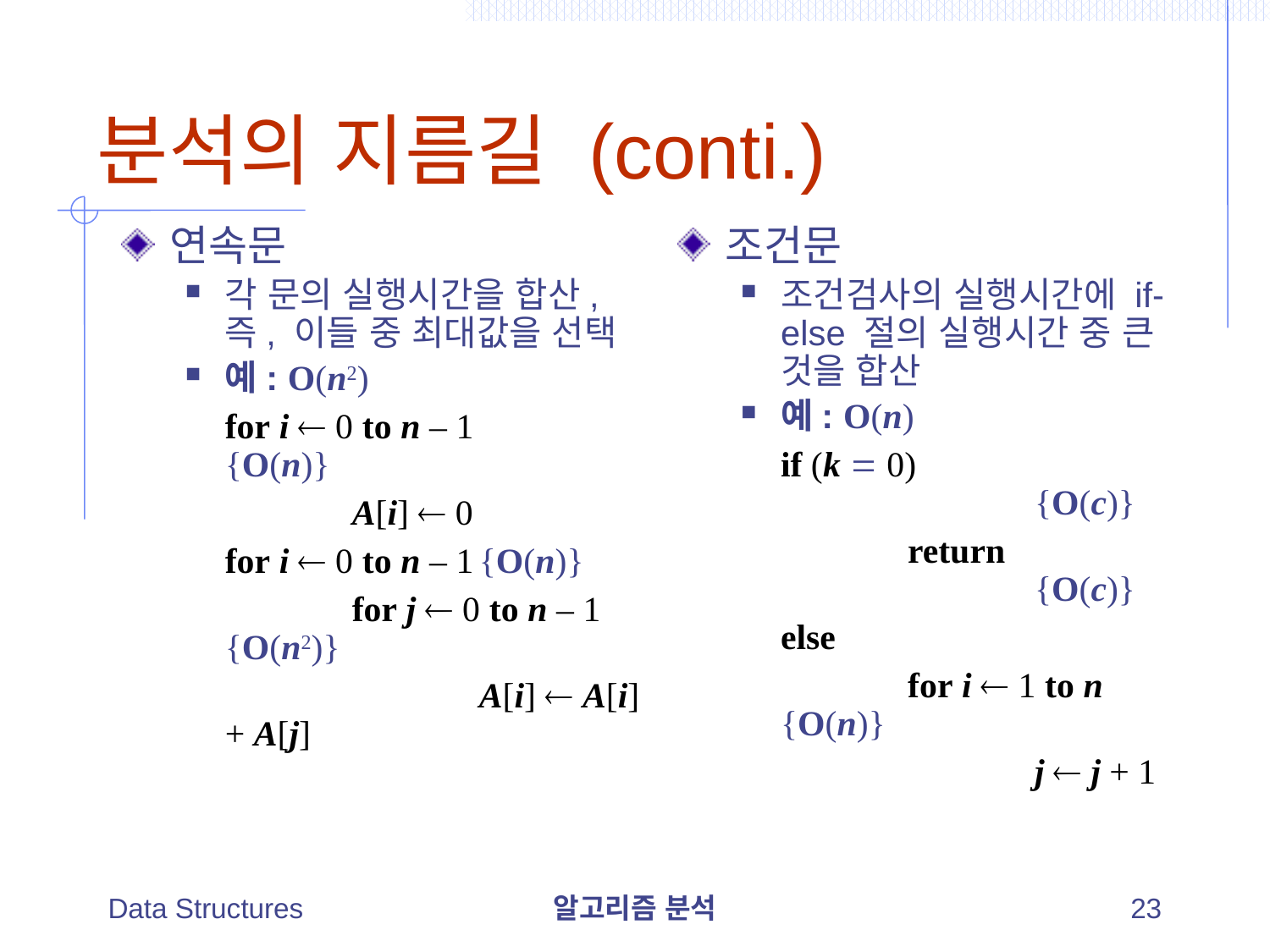

# 분석의 지름길 (conti.)
연속문
각 문의 실행시간을 합산, 즉, 이들 중 최대값을 선택
예: O(n2)
	for i ← 0 to n – 1 	{O(n)}
		A[i] ← 0
	for i ← 0 to n – 1	{O(n)}
		for j ← 0 to n – 1	{O(n2)}
			A[i] ← A[i] + A[j]
조건문
조건검사의 실행시간에 if-else 절의 실행시간 중 큰 것을 합산
예: O(n)
	if (k = 0)				{O(c)}
		return				{O(c)}
	else
		for i ← 1 to n	{O(n)}
			j ← j + 1
Data Structures
알고리즘 분석
23